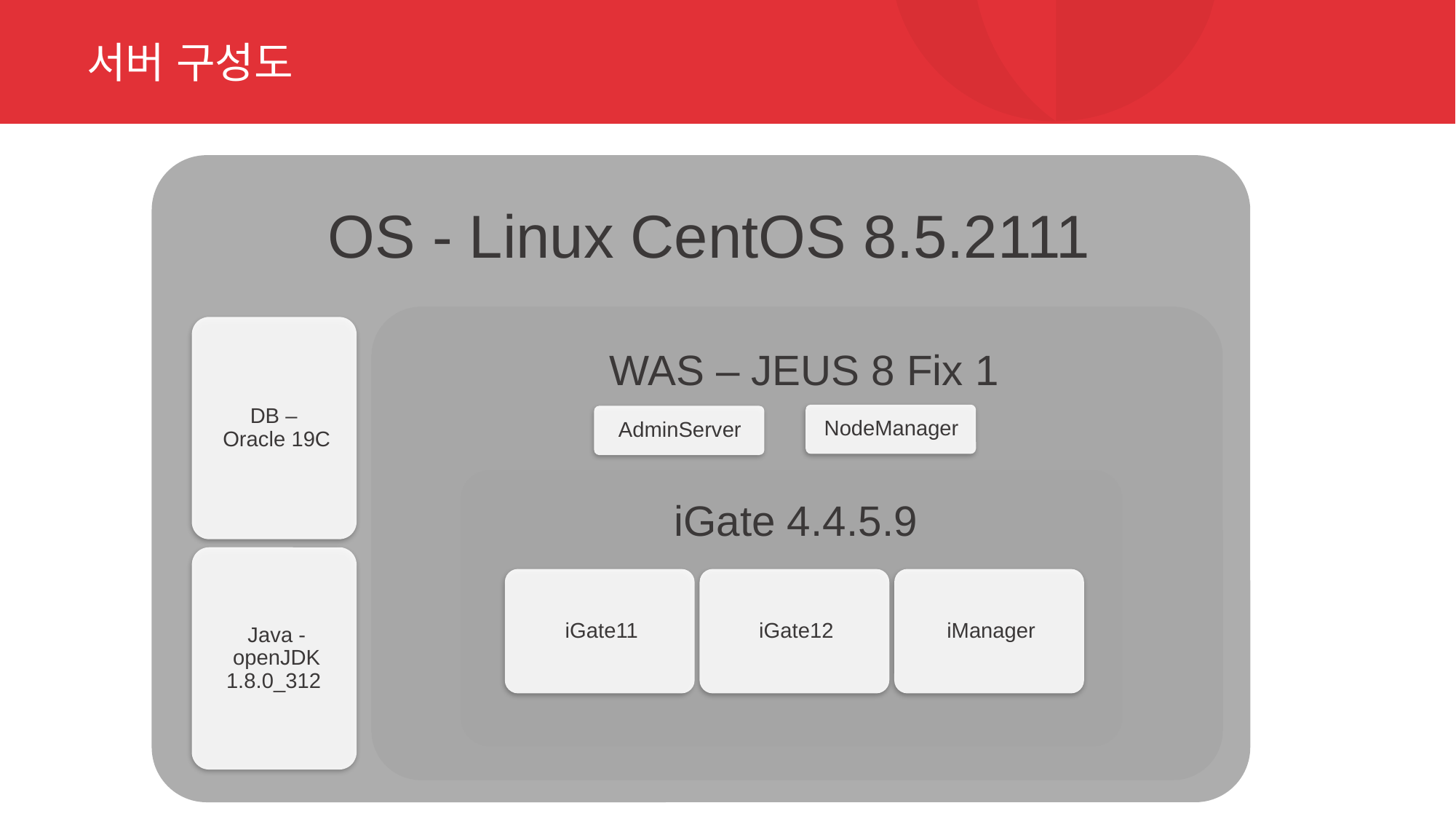

서버 구성도
OS - Linux CentOS 8.5.2111
DB –
Oracle 19C
Java - openJDK 1.8.0_312
WAS – JEUS 8 Fix 1
AdminServer
NodeManager
iGate 4.4.5.9

iGate11
iGate12
iManager